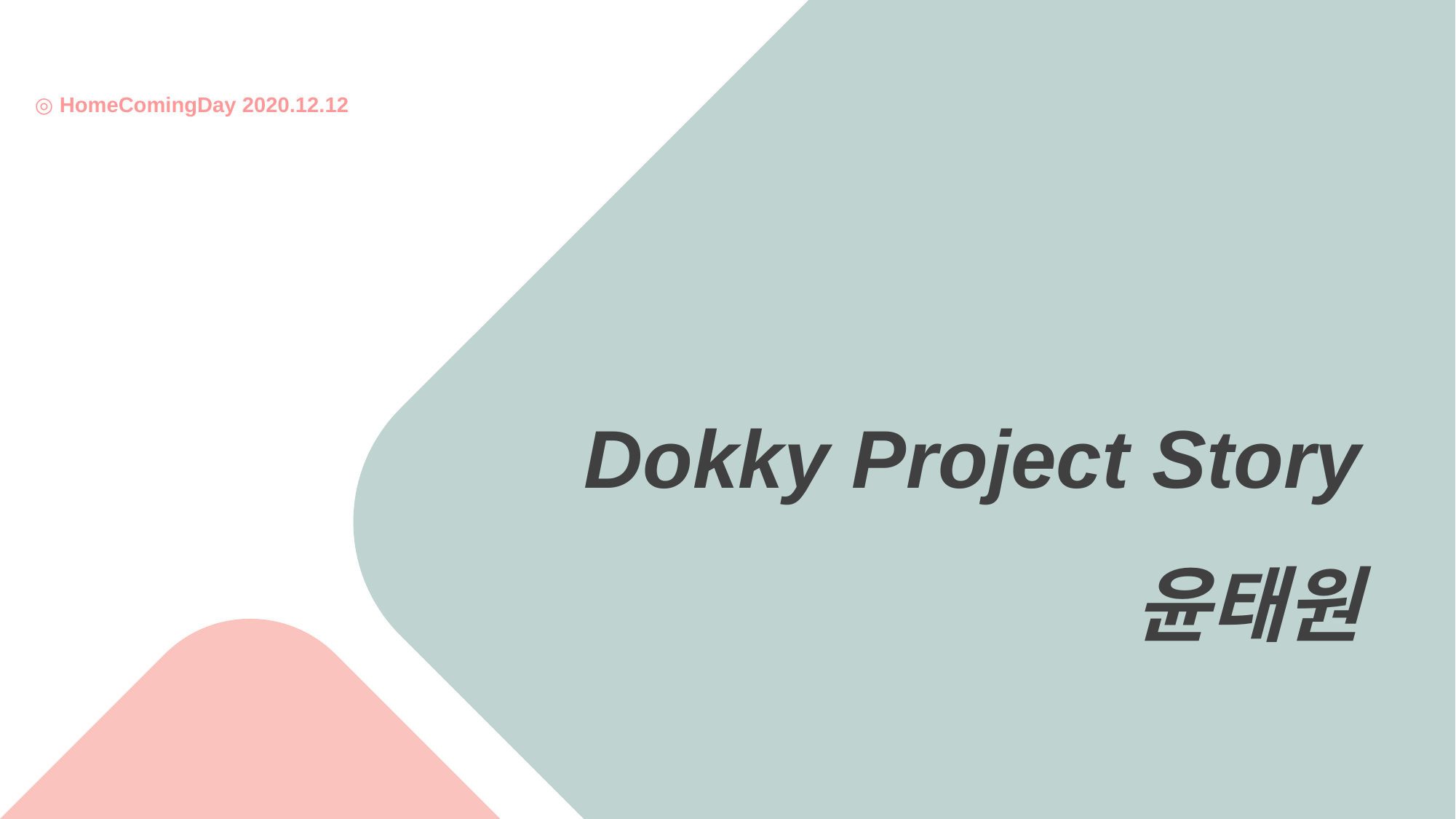

◎ HomeComingDay 2020.12.12
Dokky Project Story
윤태원